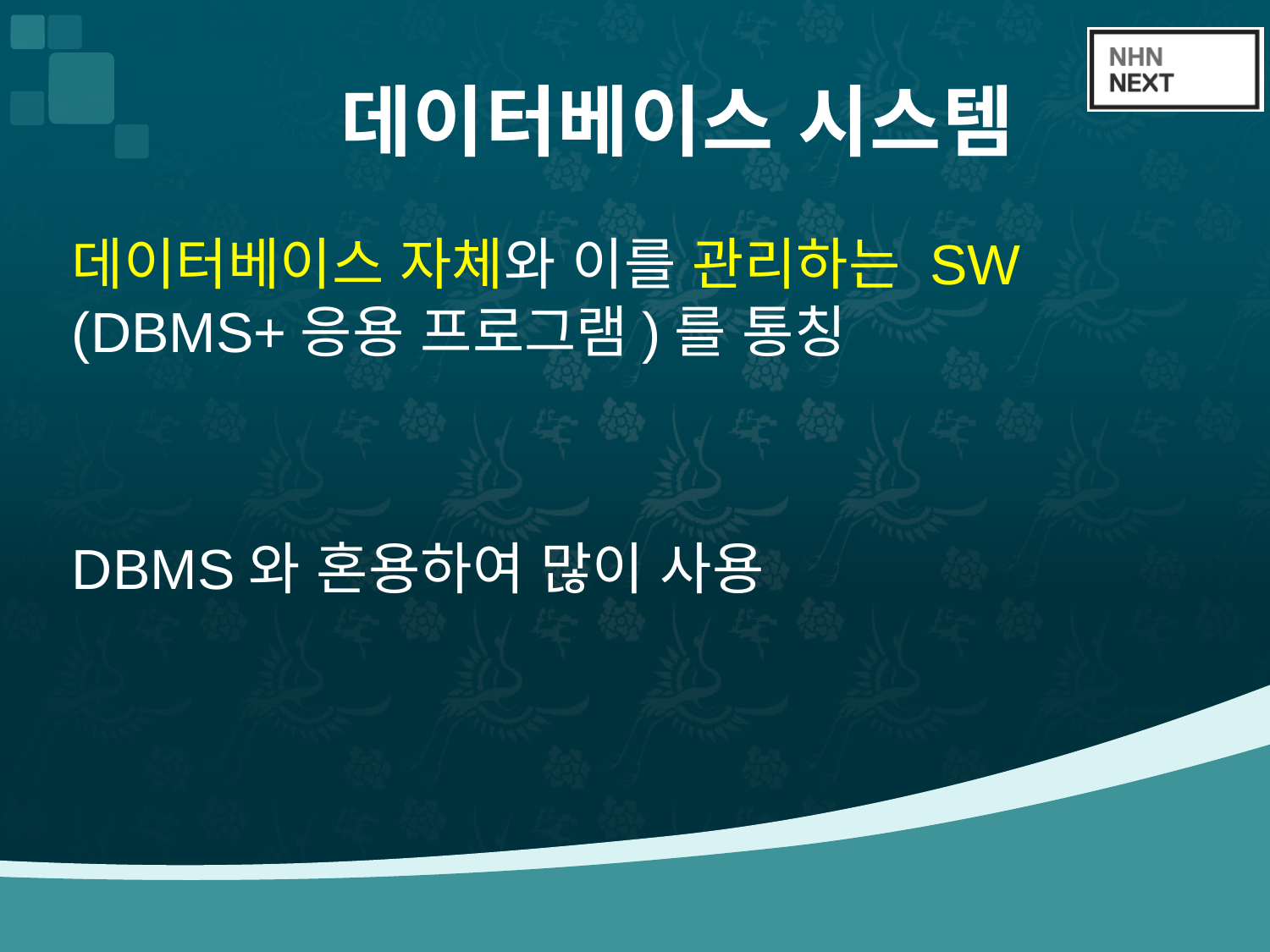

# 데이터베이스 시스템
데이터베이스 자체와 이를 관리하는 SW (DBMS+응용 프로그램)를 통칭

DBMS와 혼용하여 많이 사용